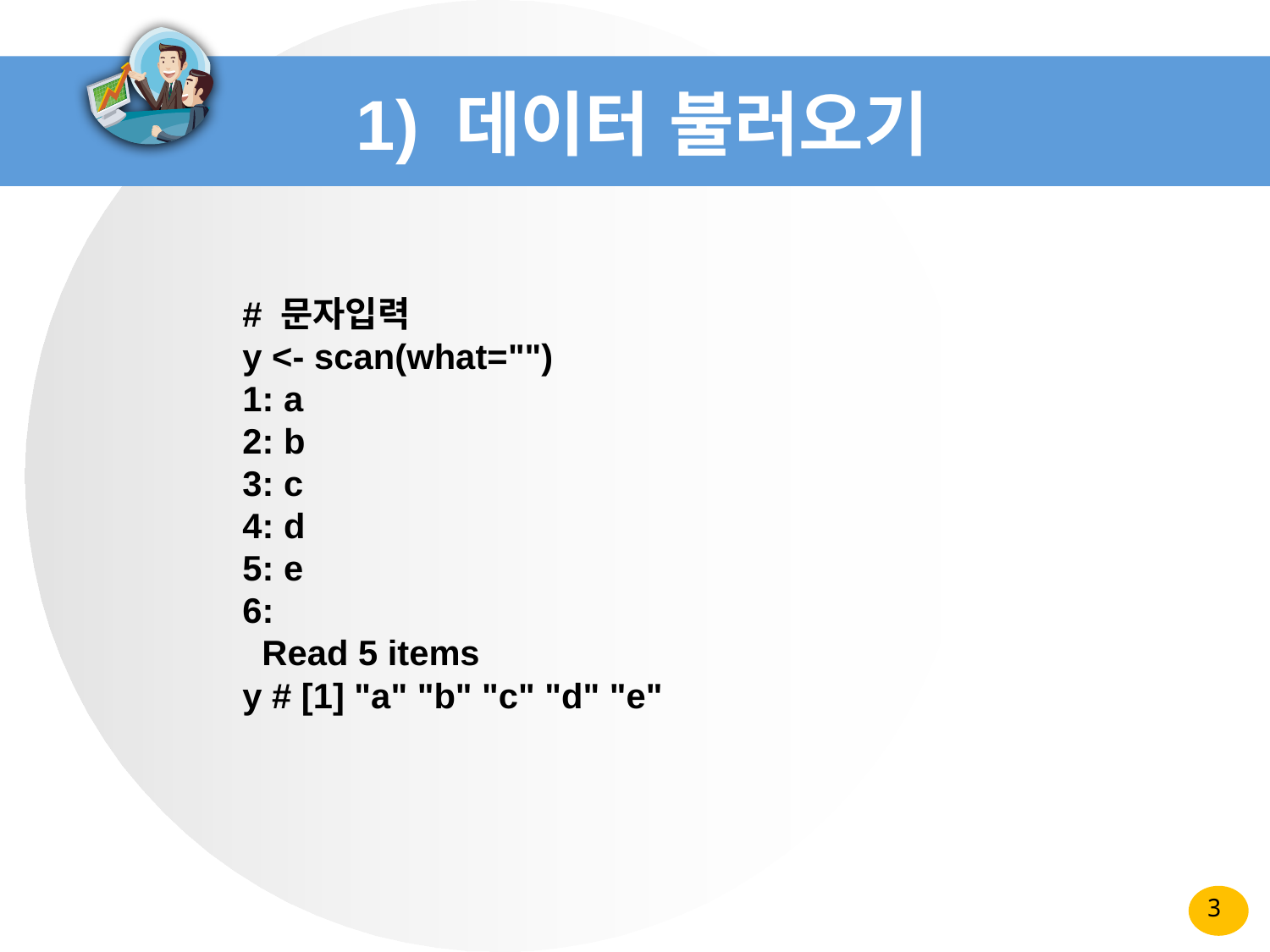

# 1) 데이터 불러오기
# 문자입력
y <- scan(what="")
1: a
2: b
3: c
4: d
5: e
6:
  Read 5 items
y # [1] "a" "b" "c" "d" "e"
3